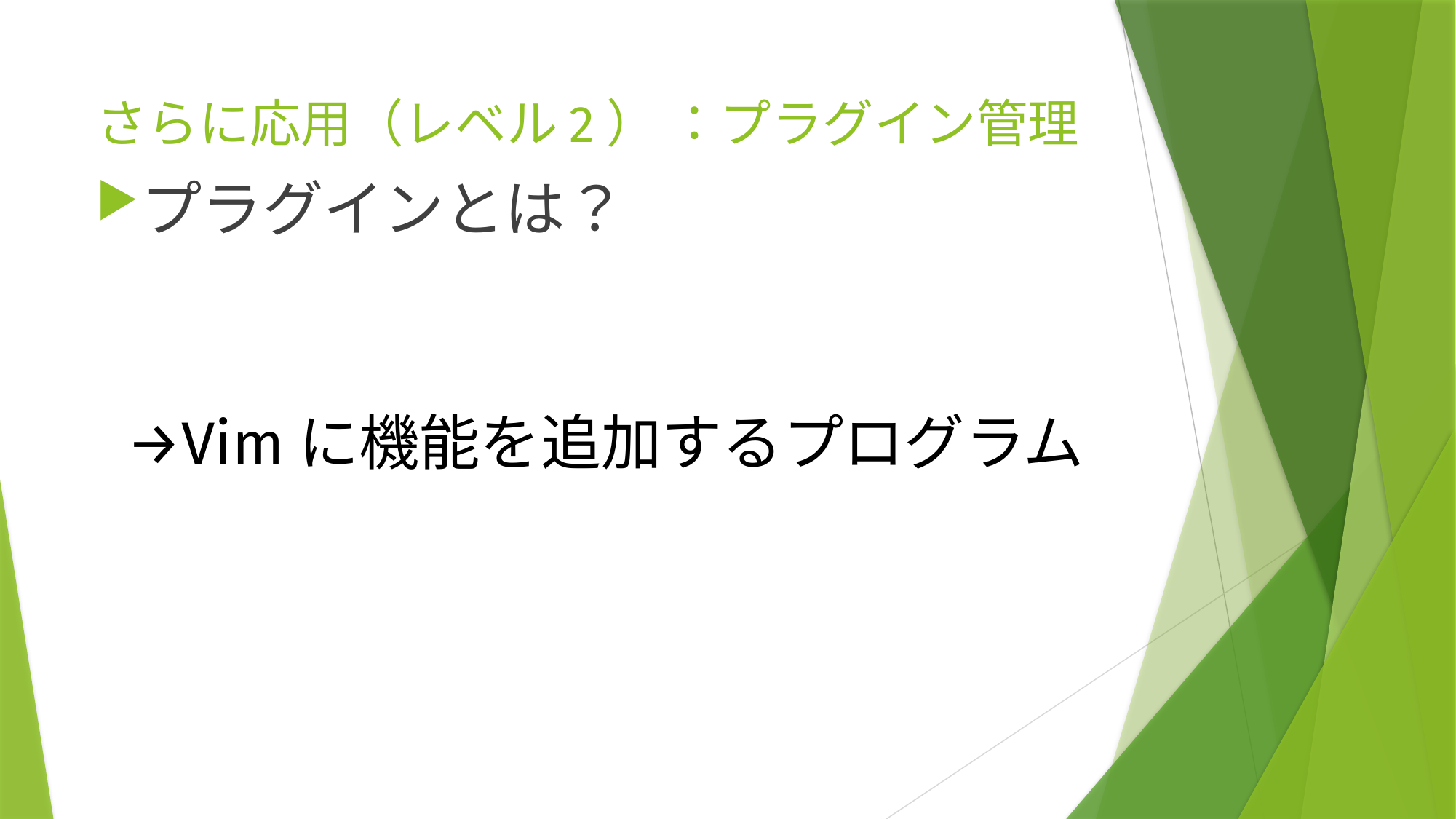

# さらに応用（レベル2） ：プラグイン管理
プラグインとは？

→Vimに機能を追加するプログラム